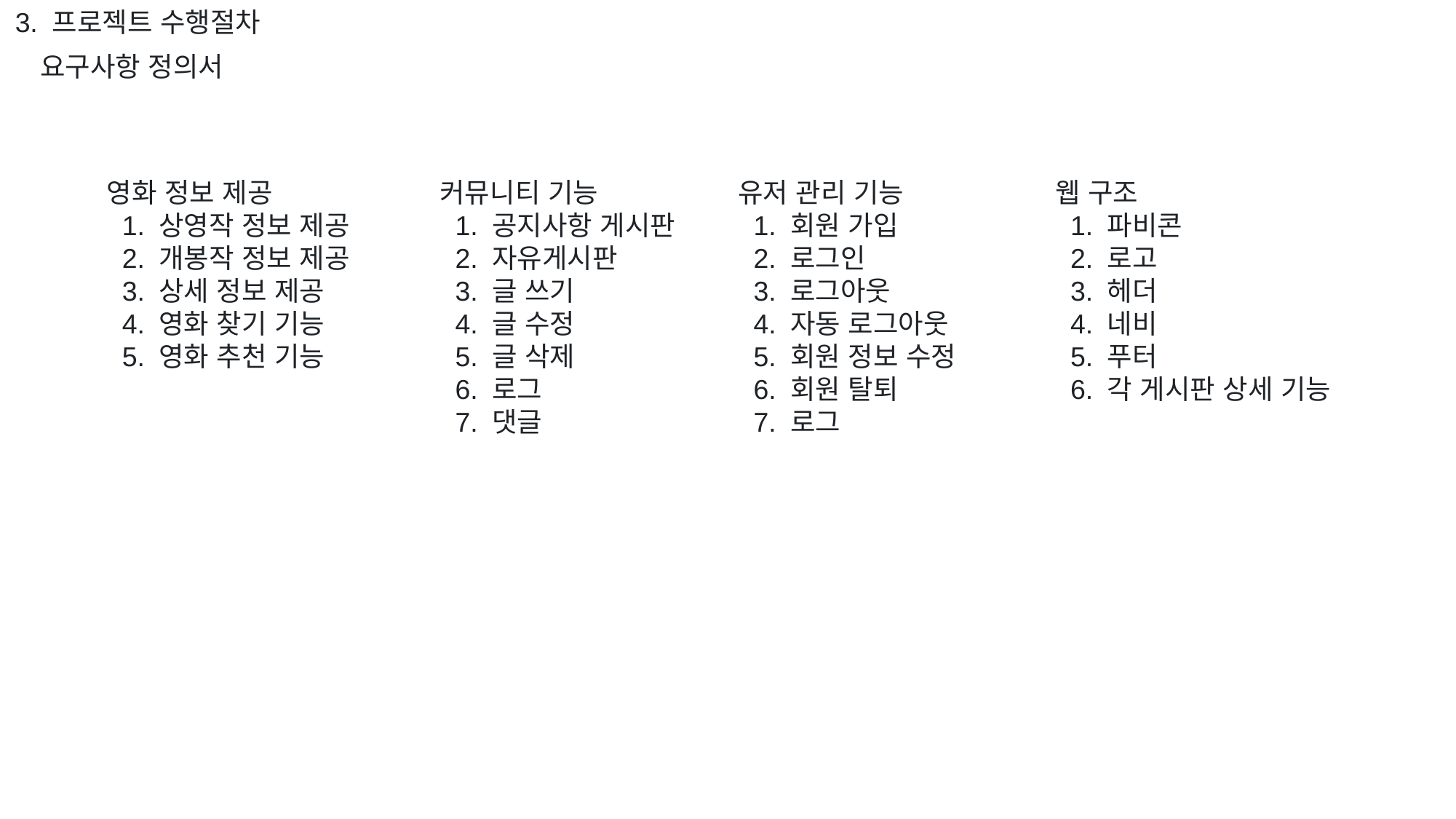

3. 프로젝트 수행절차
요구사항 정의서
영화 정보 제공
  1. 상영작 정보 제공
  2. 개봉작 정보 제공
  3. 상세 정보 제공
  4. 영화 찾기 기능
  5. 영화 추천 기능
커뮤니티 기능
  1. 공지사항 게시판
  2. 자유게시판
  3. 글 쓰기
  4. 글 수정
  5. 글 삭제
  6. 로그
  7. 댓글

유저 관리 기능
  1. 회원 가입
  2. 로그인
  3. 로그아웃
  4. 자동 로그아웃
  5. 회원 정보 수정
  6. 회원 탈퇴
  7. 로그
웹 구조
  1. 파비콘
  2. 로고
  3. 헤더
  4. 네비
  5. 푸터
  6. 각 게시판 상세 기능